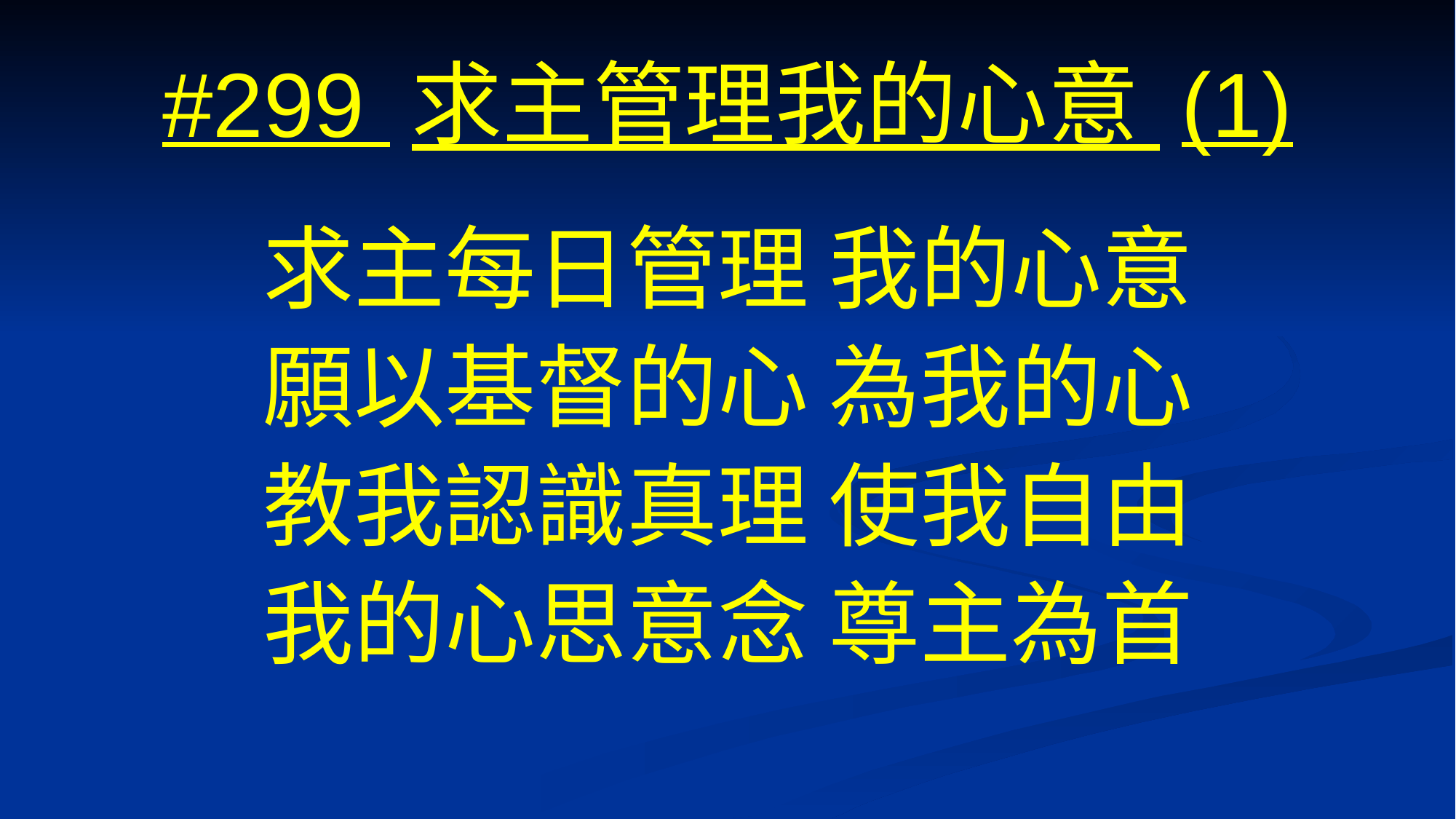

# #299 求主管理我的心意 (1)
求主每日管理 我的心意
願以基督的心 為我的心
教我認識真理 使我自由
我的心思意念 尊主為首